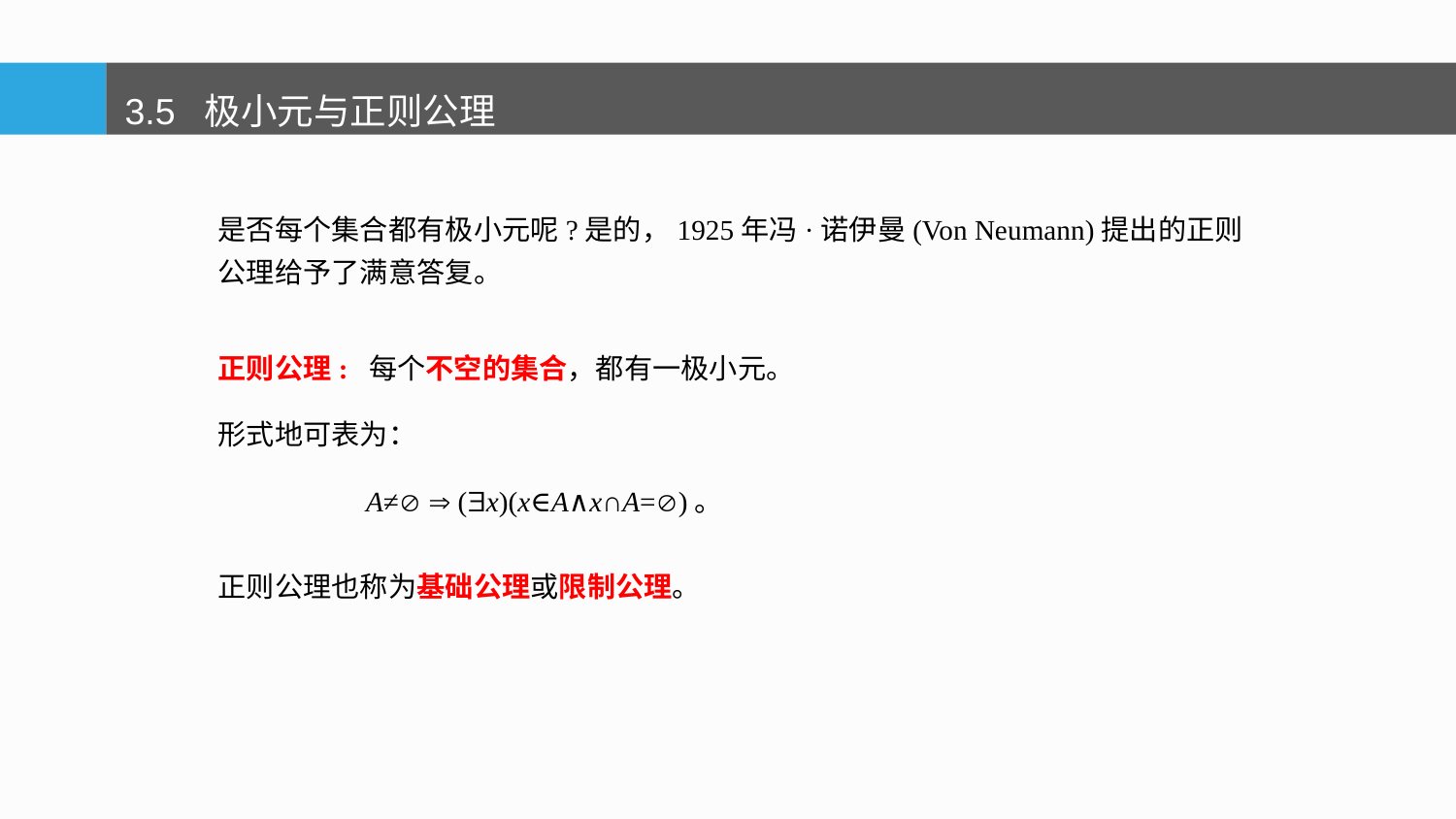

3.5  极小元与正则公理

是否每个集合都有极小元呢?是的，1925年冯·诺伊曼(Von Neumann)提出的正则公理给予了满意答复。

正则公理:  每个不空的集合，都有一极小元。
形式地可表为：
                     A≠∅ ⇒ (∃x)(x∈A∧x∩A=∅)。
正则公理也称为基础公理或限制公理。